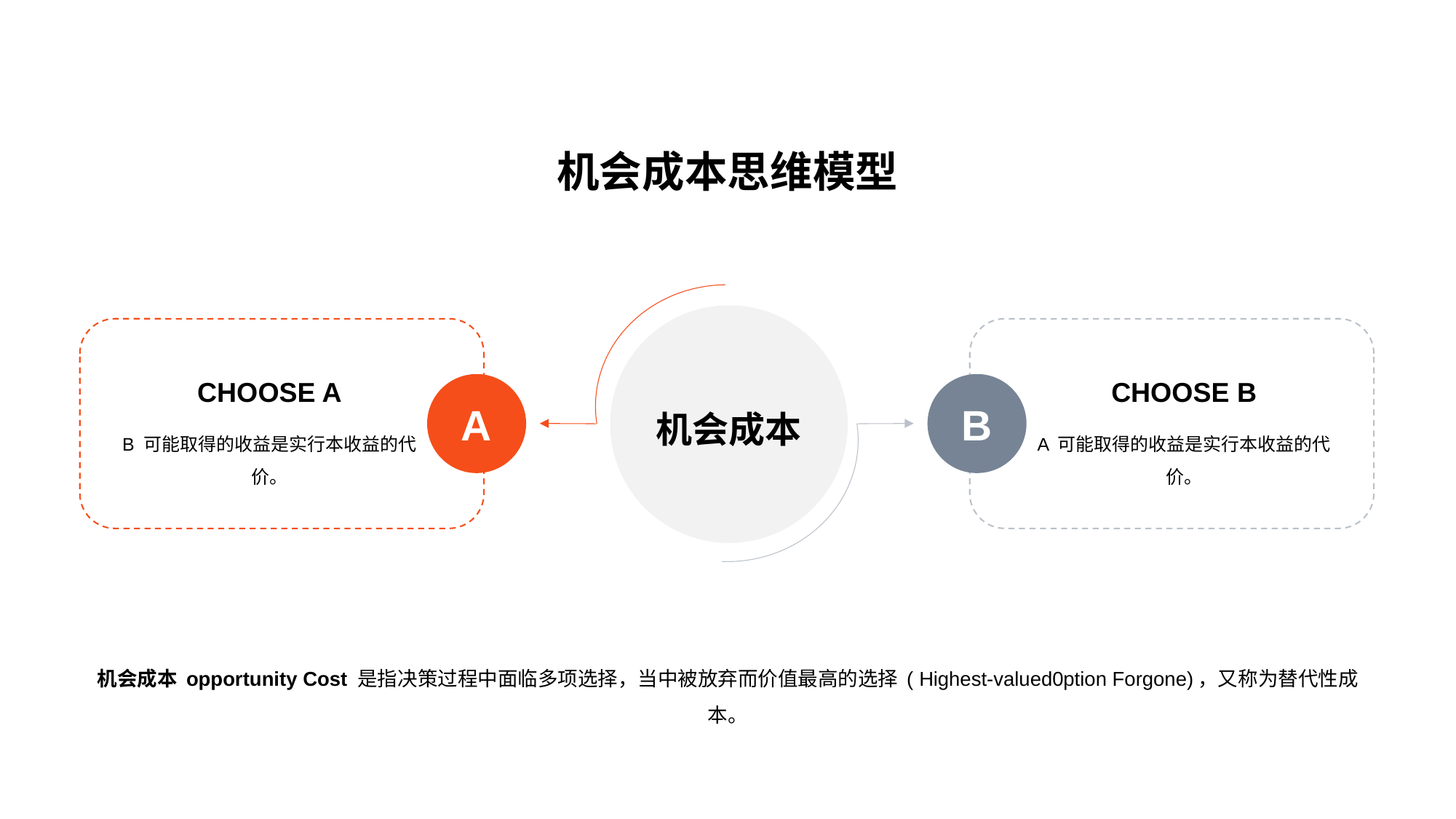

机会成本思维模型

机会成本

CHOOSE A
A
B 可能取得的收益是实行本收益的代价。

CHOOSE B
B
A 可能取得的收益是实行本收益的代价。
机会成本 opportunity Cost 是指决策过程中面临多项选择，当中被放弃而价值最高的选择 ( Highest-valued0ption Forgone)，又称为替代性成本。